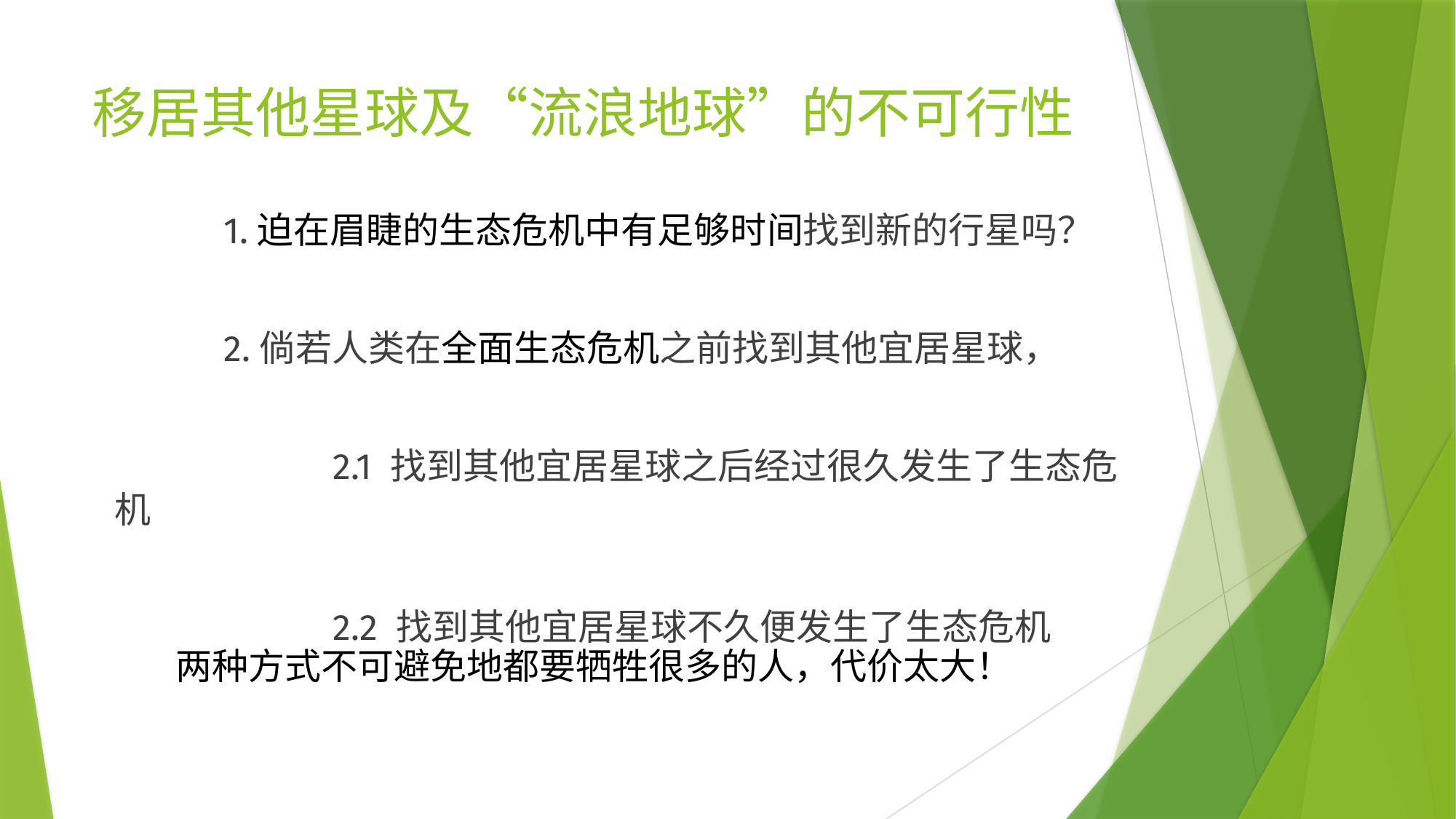

# 移居其他星球及“流浪地球”的不可行性
	1.迫在眉睫的生态危机中有足够时间找到新的行星吗？

	2.倘若人类在全面生态危机之前找到其他宜居星球，

		2.1 找到其他宜居星球之后经过很久发生了生态危机

		2.2 找到其他宜居星球不久便发生了生态危机

两种方式不可避免地都要牺牲很多的人，代价太大！